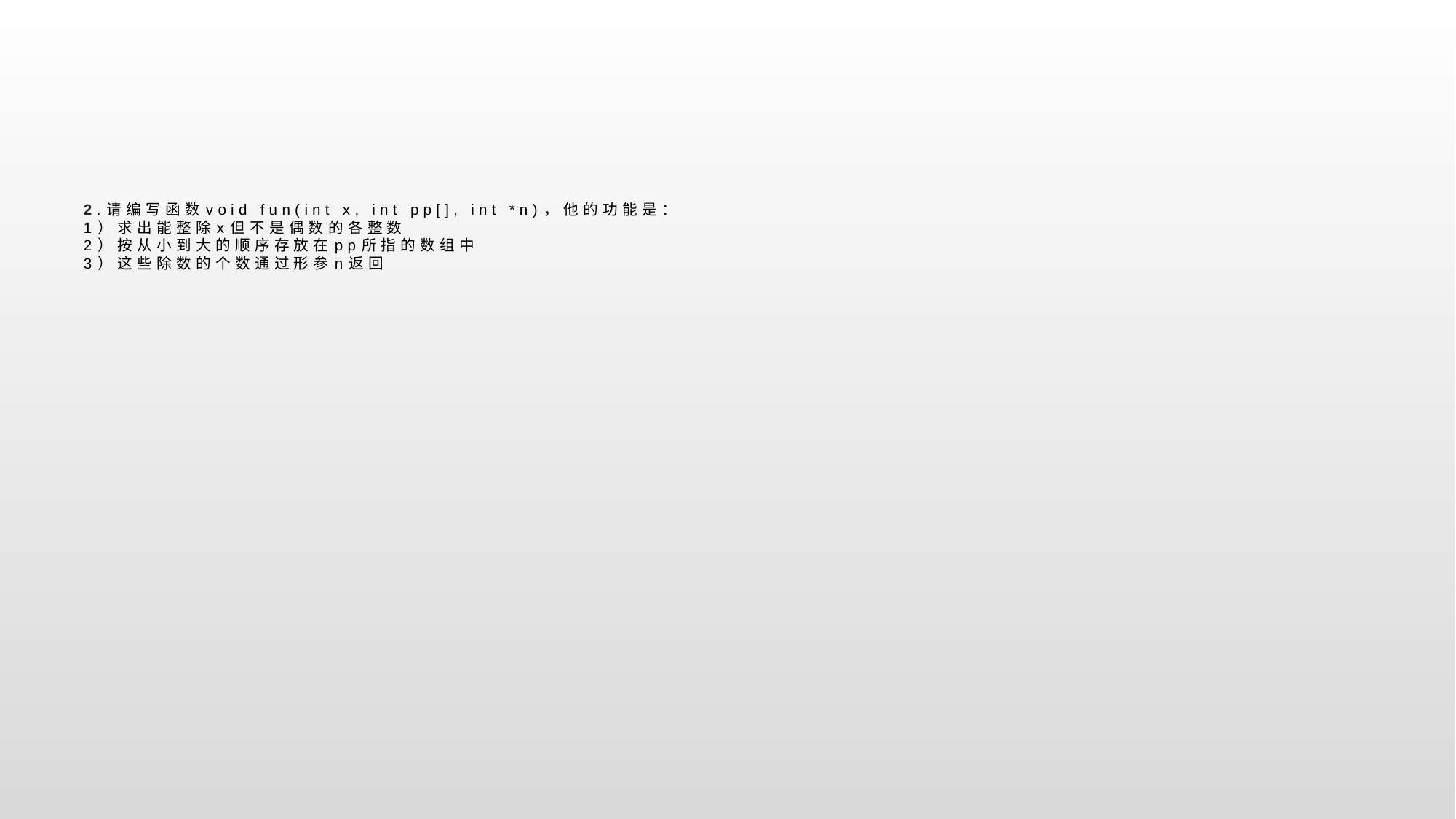

# 2.请编写函数void fun(int x, int pp[], int *n)，他的功能是： 1）求出能整除x但不是偶数的各整数 2）按从小到大的顺序存放在pp所指的数组中 3）这些除数的个数通过形参n返回